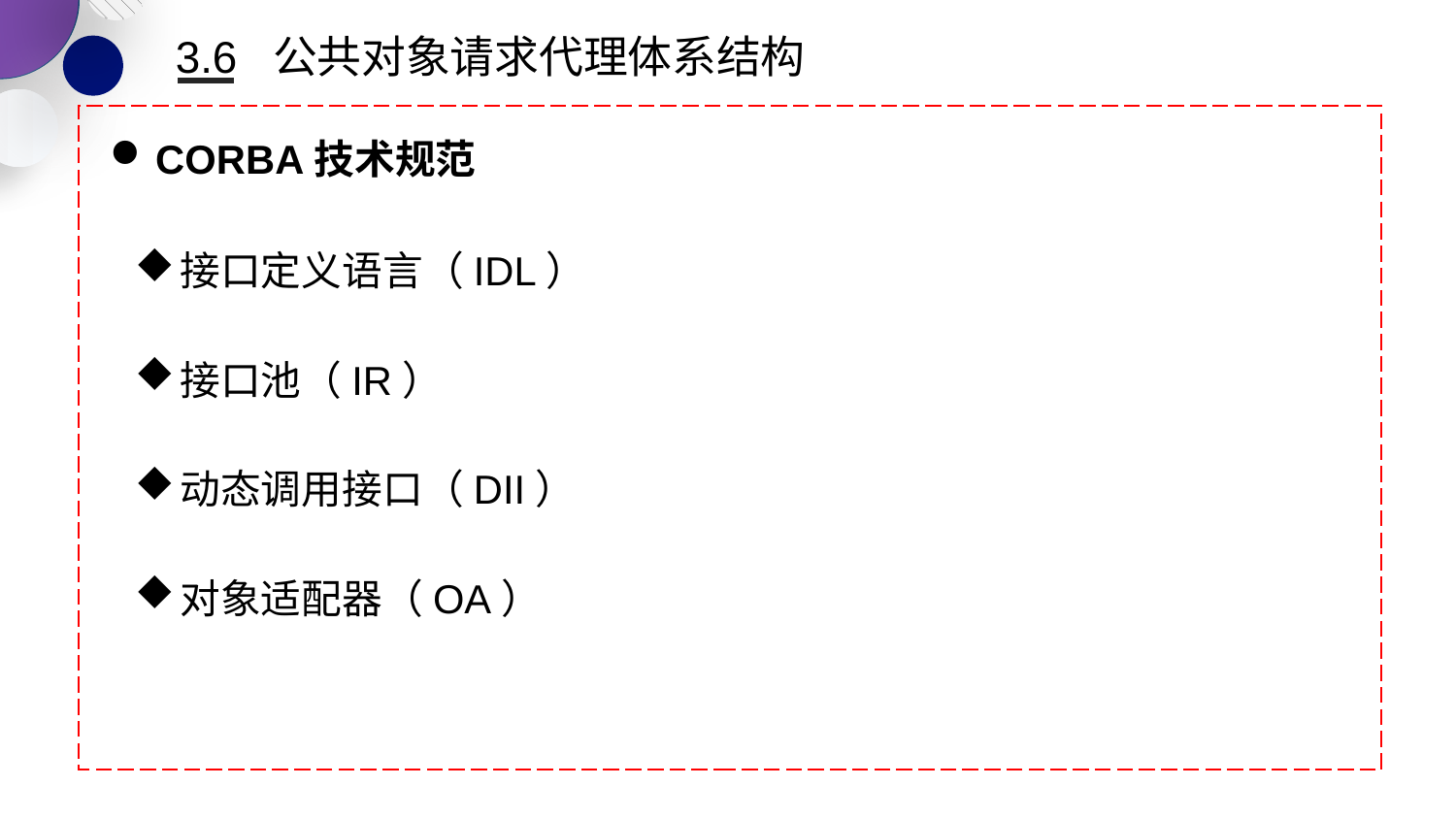

3.6  公共对象请求代理体系结构

CORBA技术规范
接口定义语言（IDL）
接口池（IR）
动态调用接口（DII）
对象适配器（OA）